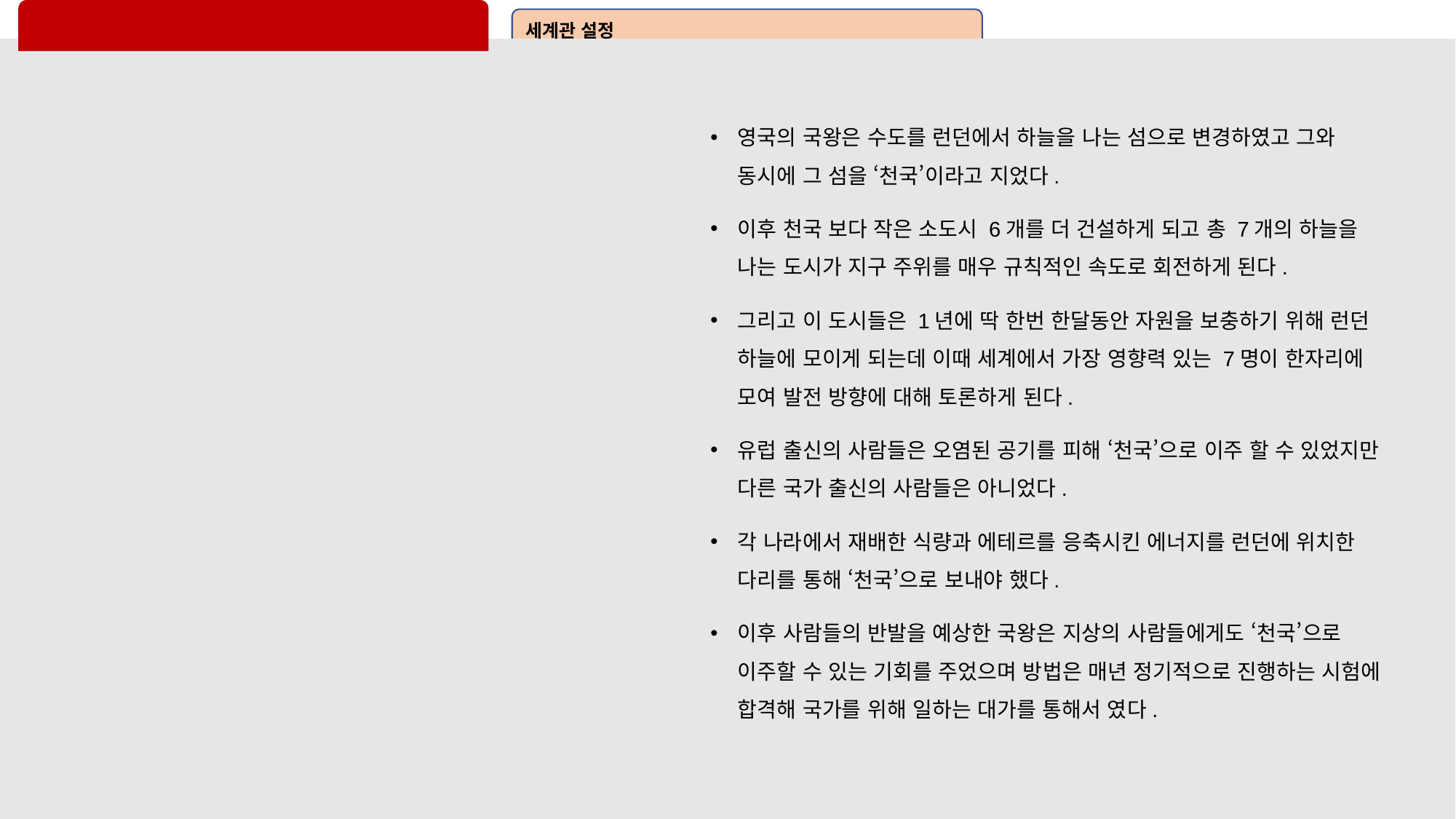

#
세계관 설정

영국의 국왕은 수도를 런던에서 하늘을 나는 섬으로 변경하였고 그와 동시에 그 섬을 ‘천국’이라고 지었다.
이후 천국 보다 작은 소도시 6개를 더 건설하게 되고 총 7개의 하늘을 나는 도시가 지구 주위를 매우 규칙적인 속도로 회전하게 된다.
그리고 이 도시들은 1년에 딱 한번 한달동안 자원을 보충하기 위해 런던 하늘에 모이게 되는데 이때 세계에서 가장 영향력 있는 7명이 한자리에 모여 발전 방향에 대해 토론하게 된다.
유럽 출신의 사람들은 오염된 공기를 피해 ‘천국’으로 이주 할 수 있었지만 다른 국가 출신의 사람들은 아니었다.
각 나라에서 재배한 식량과 에테르를 응축시킨 에너지를 런던에 위치한 다리를 통해 ‘천국’으로 보내야 했다.
이후 사람들의 반발을 예상한 국왕은 지상의 사람들에게도 ‘천국’으로 이주할 수 있는 기회를 주었으며 방법은 매년 정기적으로 진행하는 시험에 합격해 국가를 위해 일하는 대가를 통해서 였다.